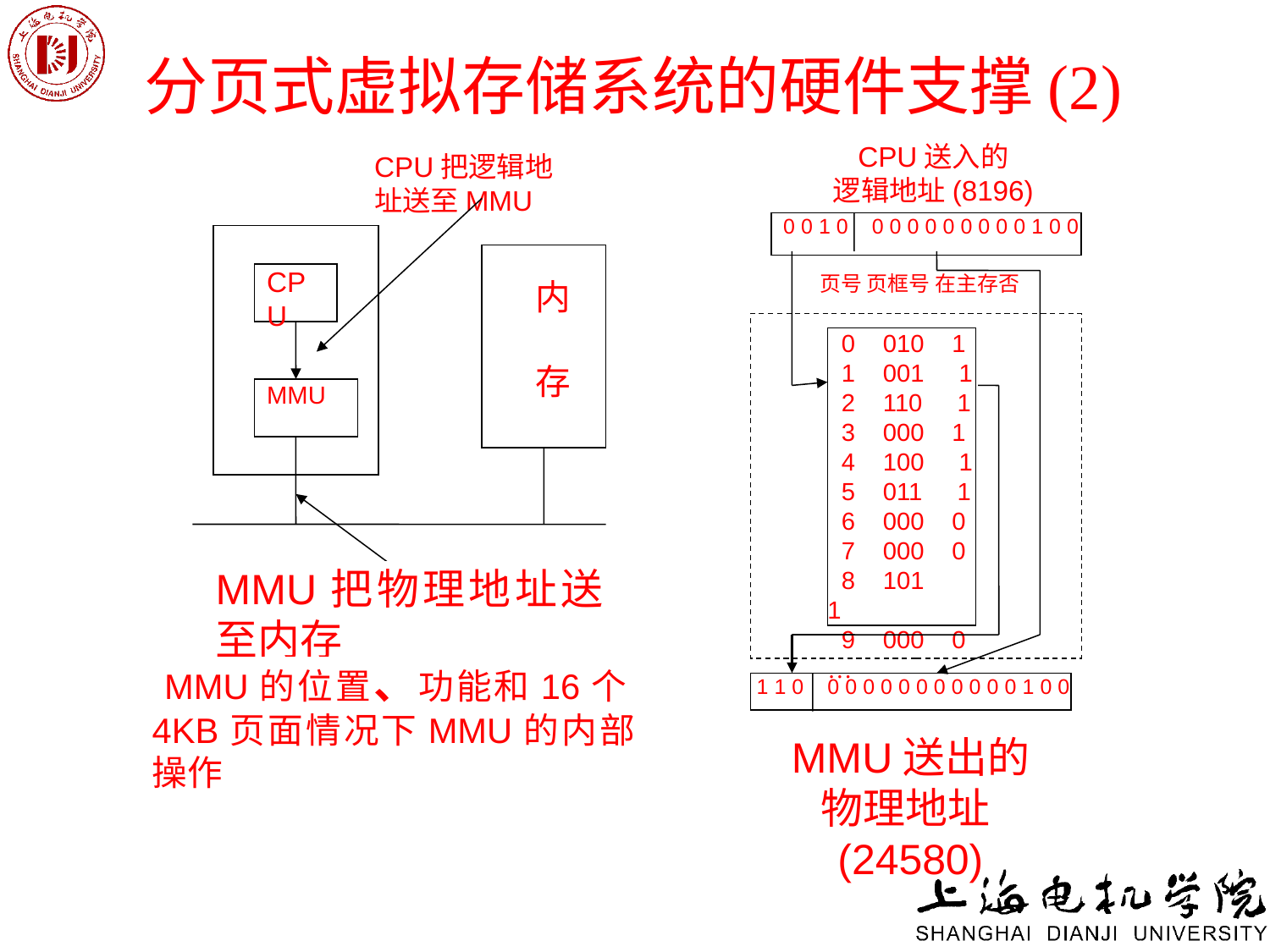

# 分页式虚拟存储系统的硬件支撑(2)
CPU送入的
逻辑地址(8196)
CPU把逻辑地
址送至MMU

  0 0 1 0    0 0 0 0 0 0 0 0 0 1 0 0

CPU
页号 页框号 在主存否

内

存

  0    010    1
  1    001     1
  2    110     1
  3    000    1
  4    100     1
  5    011     1
  6    000    0
  7    000    0
  8    101      1
  9    000    0
…

MMU

MMU把物理地址送至内存

 MMU的位置、功能和16个4KB页面情况下MMU的内部操作
 1 1 0    0 0 0 0 0 0 0 0 0 0 0 1 0 0

MMU送出的物理地址(24580)